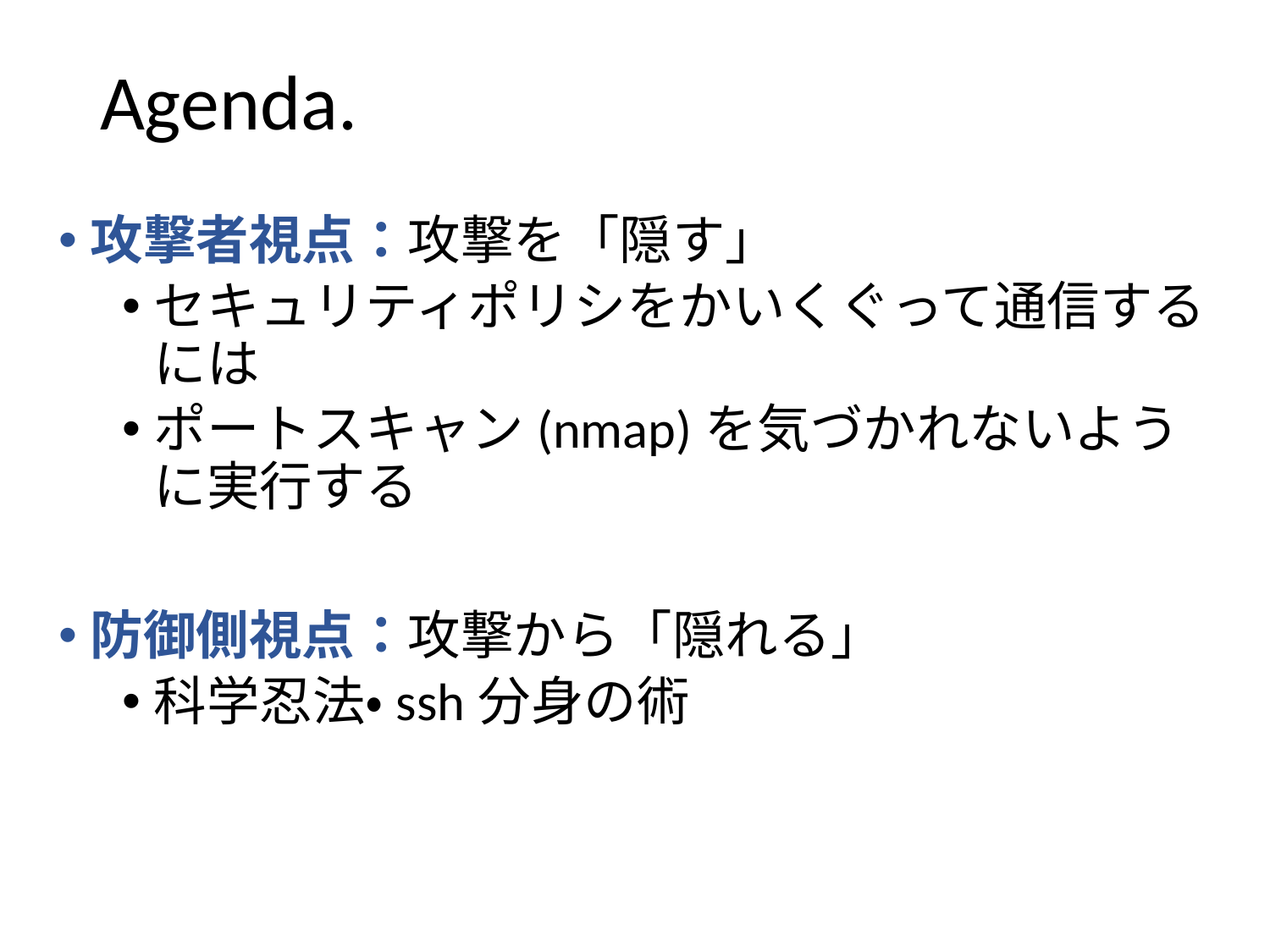

# Agenda.
攻撃者視点：攻撃を「隠す」
セキュリティポリシをかいくぐって通信するには
ポートスキャン(nmap)を気づかれないように実行する

防御側視点：攻撃から「隠れる」
科学忍法・ssh分身の術